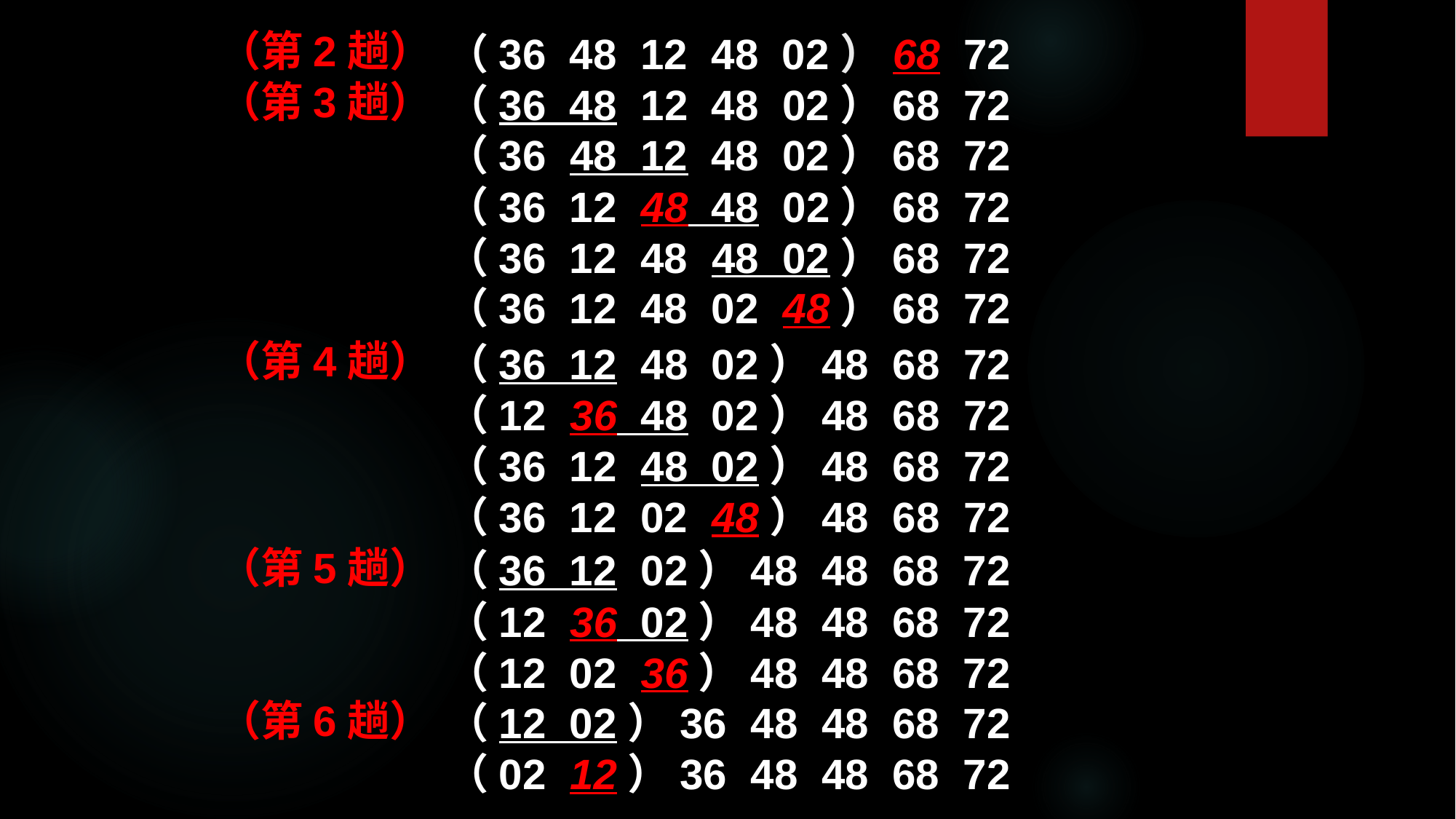

（第2趟）
（36  48  12  48  02）68  72
（第3趟）
（36  48  12  48  02）68  72
（36  48  12  48  02）68  72
（36  12  48  48  02）68  72
（36  12  48  48  02）68  72
（36  12  48  02  48）68  72
（第4趟）
（36  12  48  02）48  68  72
（12  36  48  02）48  68  72
（36  12  48  02）48  68  72
（36  12  02  48）48  68  72
（第5趟）
（36  12  02）48  48  68  72
（12  36  02）48  48  68  72
（12  02  36）48  48  68  72
（第6趟）
（12  02）36  48  48  68  72
（02  12）36  48  48  68  72